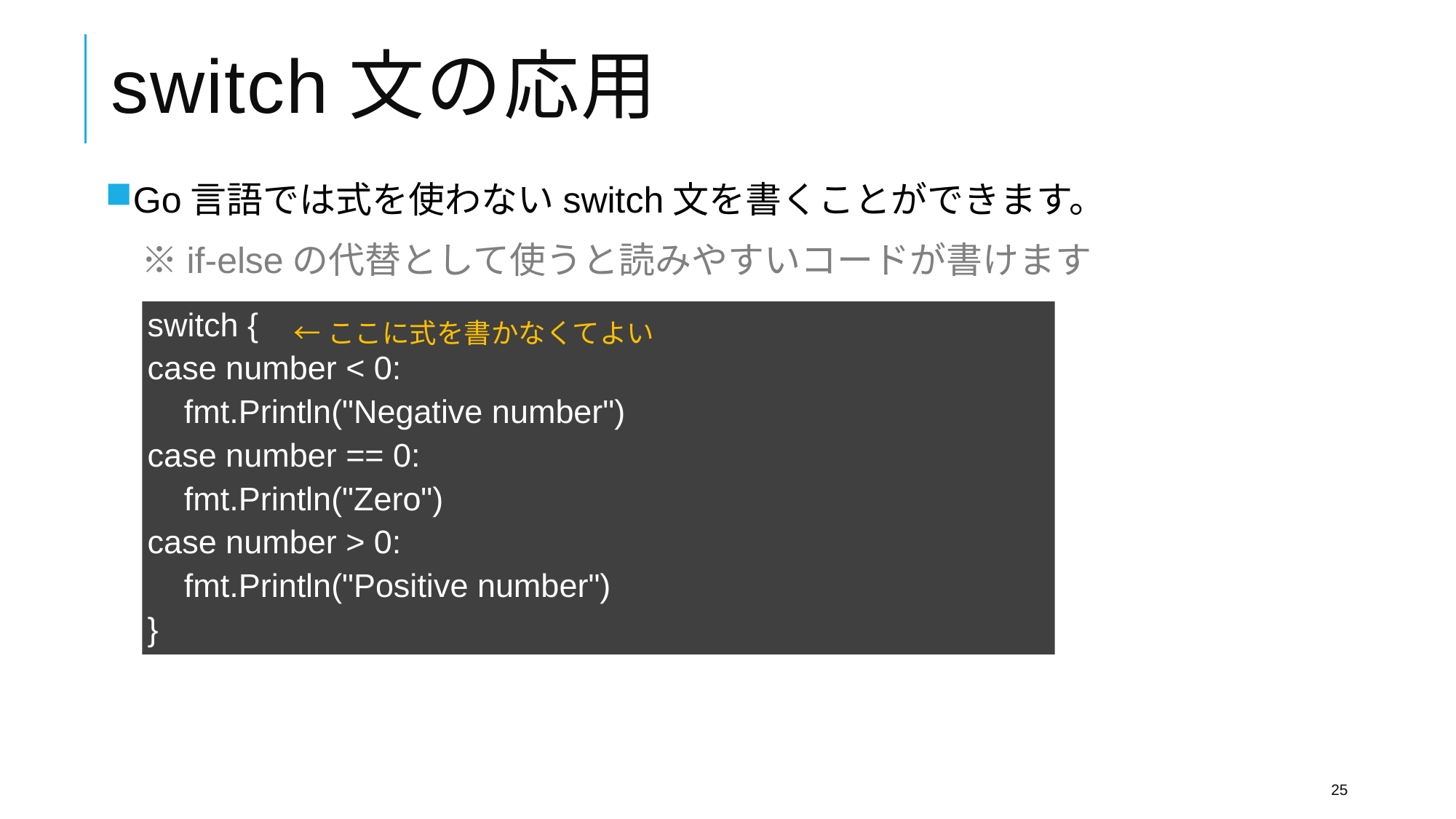

# switch文の応用
Go言語では式を使わないswitch文を書くことができます。
　※if-elseの代替として使うと読みやすいコードが書けます

switch {
case number < 0:
    fmt.Println("Negative number")
case number == 0:
    fmt.Println("Zero")
case number > 0:
    fmt.Println("Positive number")
}
←ここに式を書かなくてよい
25